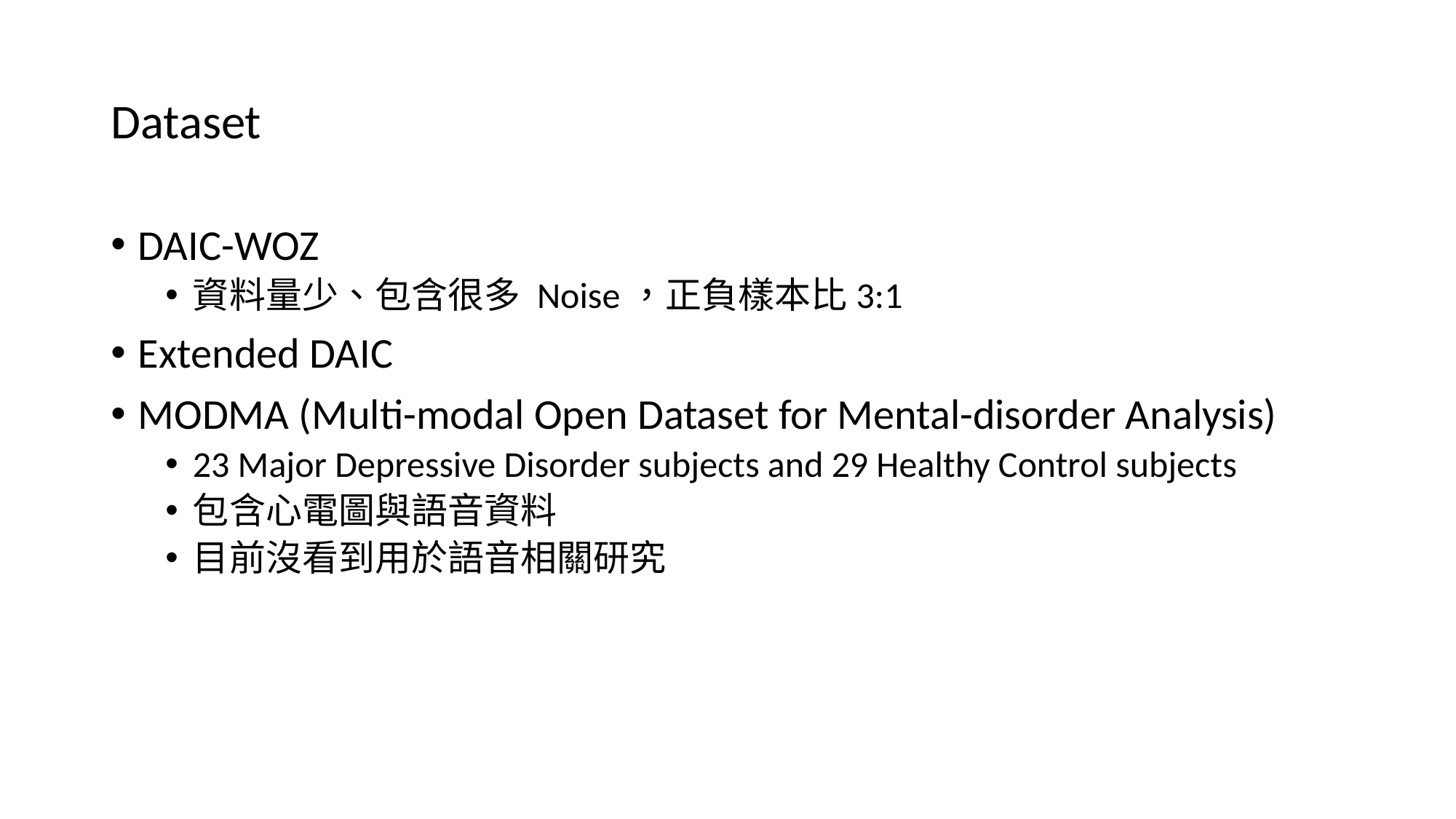

# Dataset

DAIC-WOZ
資料量少、包含很多 Noise，正負樣本比3:1
Extended DAIC
MODMA (Multi-modal Open Dataset for Mental-disorder Analysis)
23 Major Depressive Disorder subjects and 29 Healthy Control subjects
包含心電圖與語音資料
目前沒看到用於語音相關研究